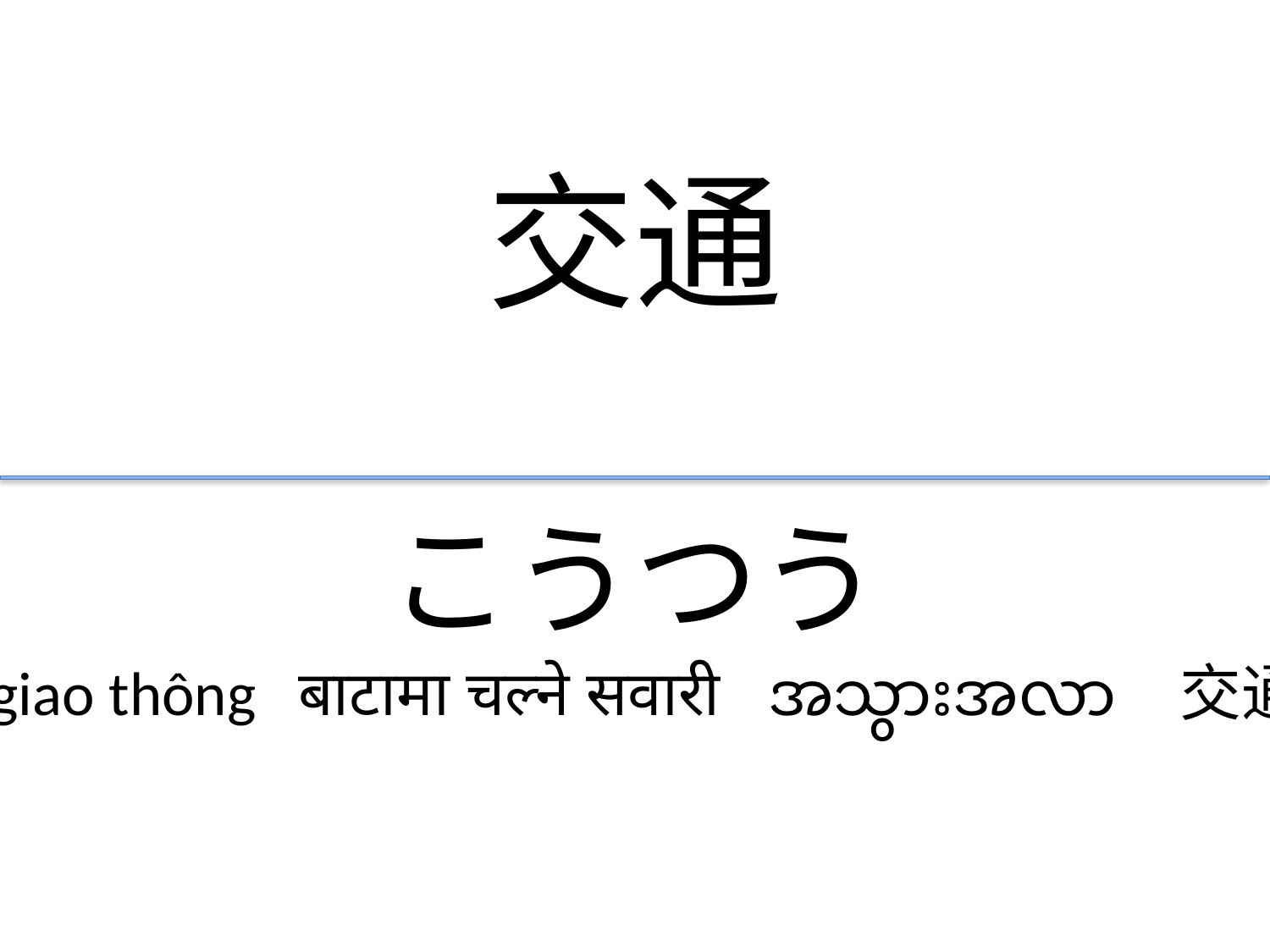

交通

こうつう
traffic   giao thông   बाटामा चल्ने सवारी   အသွားအလာ   交通   交通